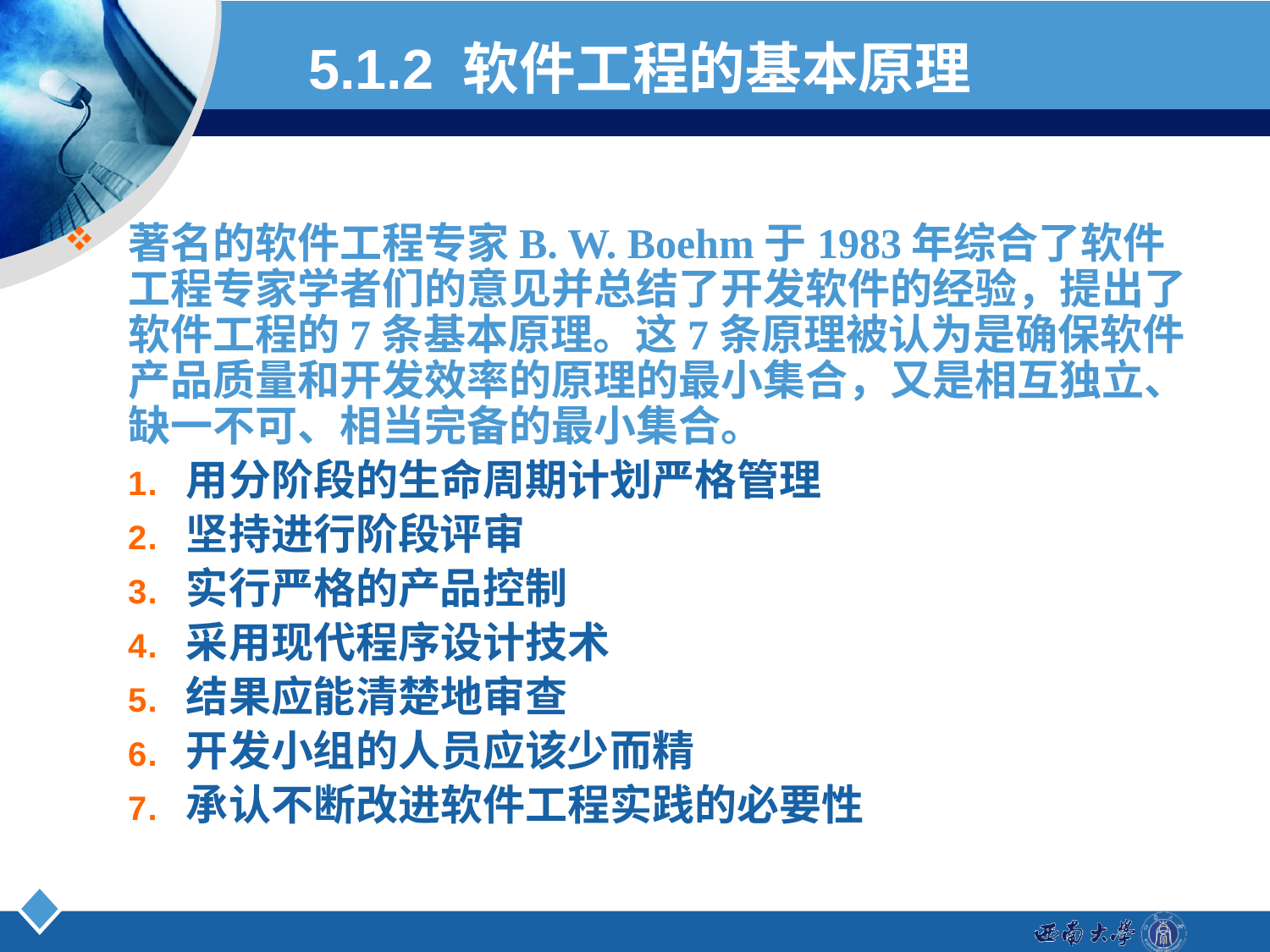

# 5.1.2 软件工程的基本原理
著名的软件工程专家B. W. Boehm于1983年综合了软件工程专家学者们的意见并总结了开发软件的经验，提出了软件工程的7条基本原理。这7条原理被认为是确保软件产品质量和开发效率的原理的最小集合，又是相互独立、缺一不可、相当完备的最小集合。
用分阶段的生命周期计划严格管理
坚持进行阶段评审
实行严格的产品控制
采用现代程序设计技术
结果应能清楚地审查
开发小组的人员应该少而精
承认不断改进软件工程实践的必要性